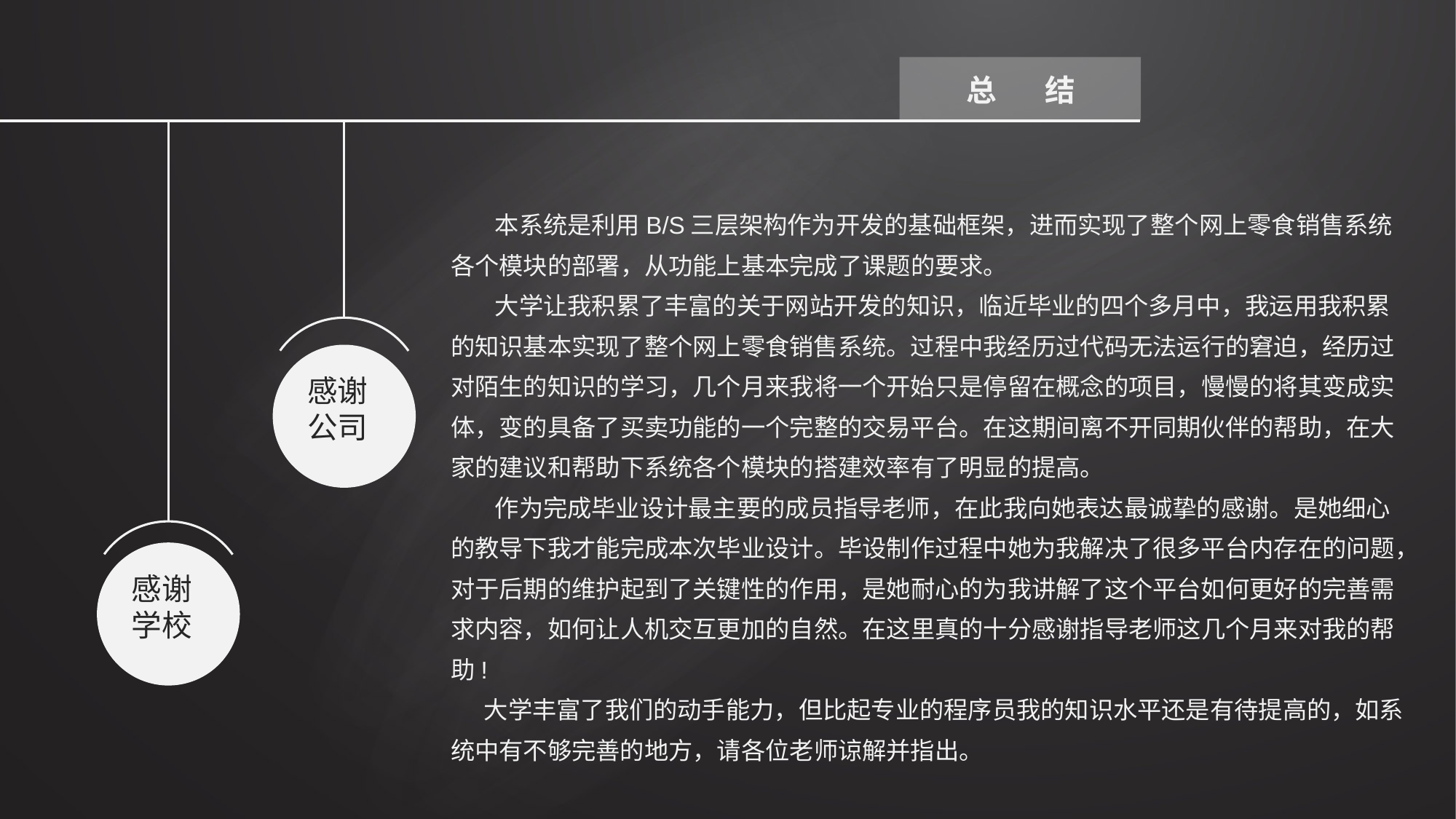

总       结

感谢
公司

感谢
学校
       本系统是利用B/S三层架构作为开发的基础框架，进而实现了整个网上零食销售系统各个模块的部署，从功能上基本完成了课题的要求。
       大学让我积累了丰富的关于网站开发的知识，临近毕业的四个多月中，我运用我积累的知识基本实现了整个网上零食销售系统。过程中我经历过代码无法运行的窘迫，经历过对陌生的知识的学习，几个月来我将一个开始只是停留在概念的项目，慢慢的将其变成实体，变的具备了买卖功能的一个完整的交易平台。在这期间离不开同期伙伴的帮助，在大家的建议和帮助下系统各个模块的搭建效率有了明显的提高。
       作为完成毕业设计最主要的成员指导老师，在此我向她表达最诚挚的感谢。是她细心的教导下我才能完成本次毕业设计。毕设制作过程中她为我解决了很多平台内存在的问题，对于后期的维护起到了关键性的作用，是她耐心的为我讲解了这个平台如何更好的完善需求内容，如何让人机交互更加的自然。在这里真的十分感谢指导老师这几个月来对我的帮助!
     大学丰富了我们的动手能力，但比起专业的程序员我的知识水平还是有待提高的，如系统中有不够完善的地方，请各位老师谅解并指出。